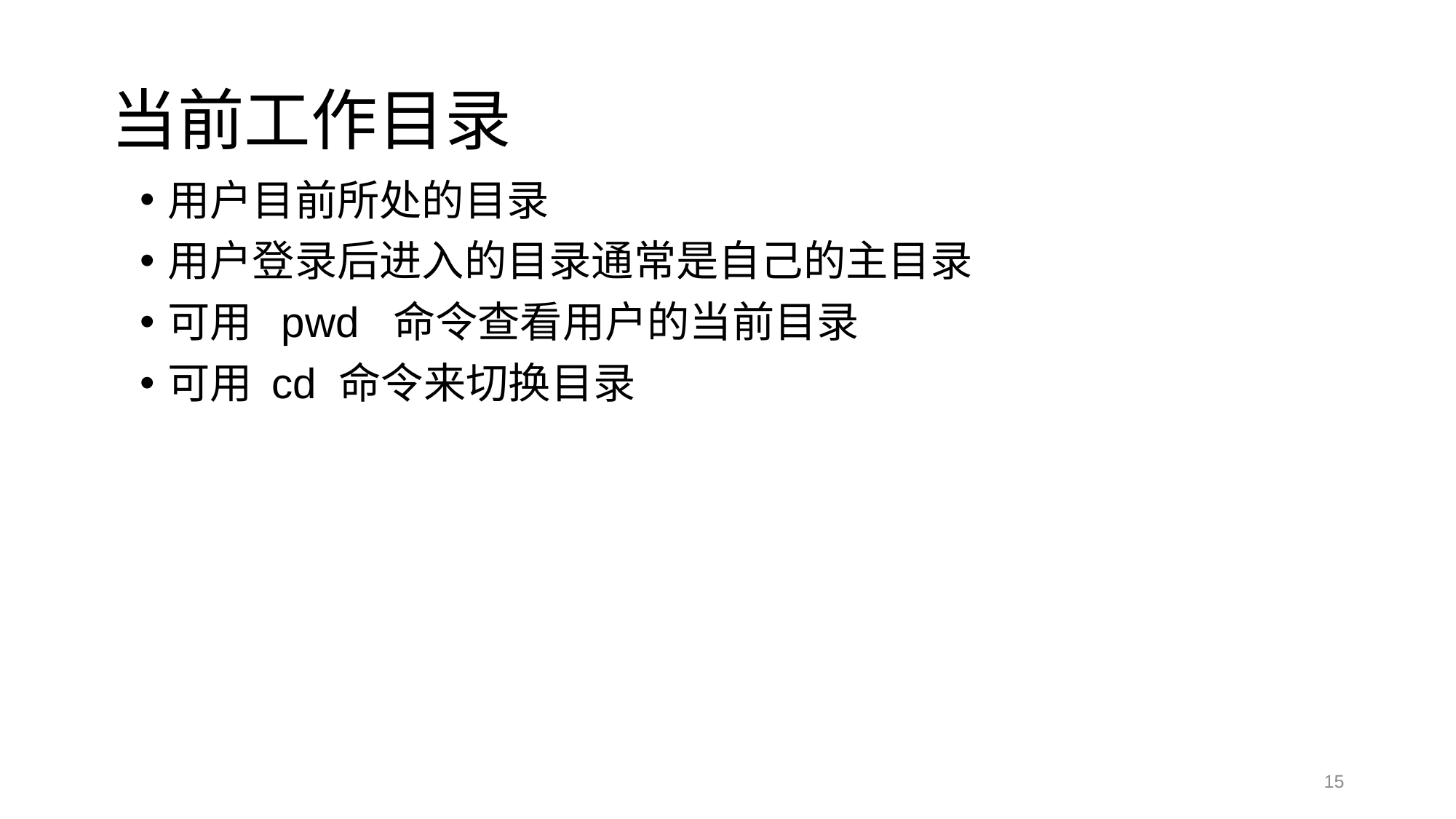

# 当前工作目录
用户目前所处的目录
用户登录后进入的目录通常是自己的主目录
可用  pwd  命令查看用户的当前目录
可用 cd 命令来切换目录
15